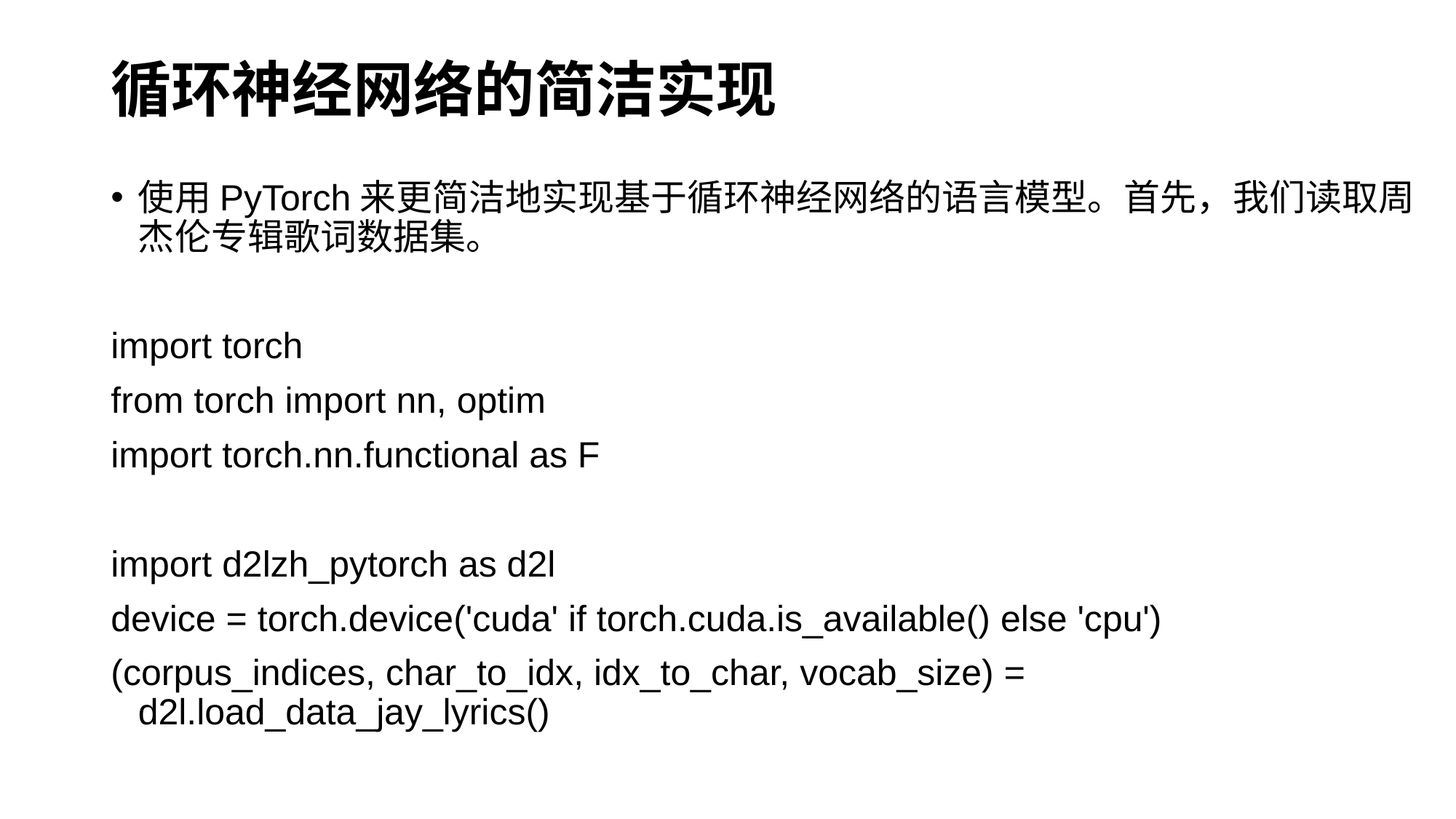

# 循环神经网络的简洁实现
使用PyTorch来更简洁地实现基于循环神经网络的语言模型。首先，我们读取周杰伦专辑歌词数据集。

import torch
from torch import nn, optim
import torch.nn.functional as F

import d2lzh_pytorch as d2l
device = torch.device('cuda' if torch.cuda.is_available() else 'cpu')
(corpus_indices, char_to_idx, idx_to_char, vocab_size) = d2l.load_data_jay_lyrics()